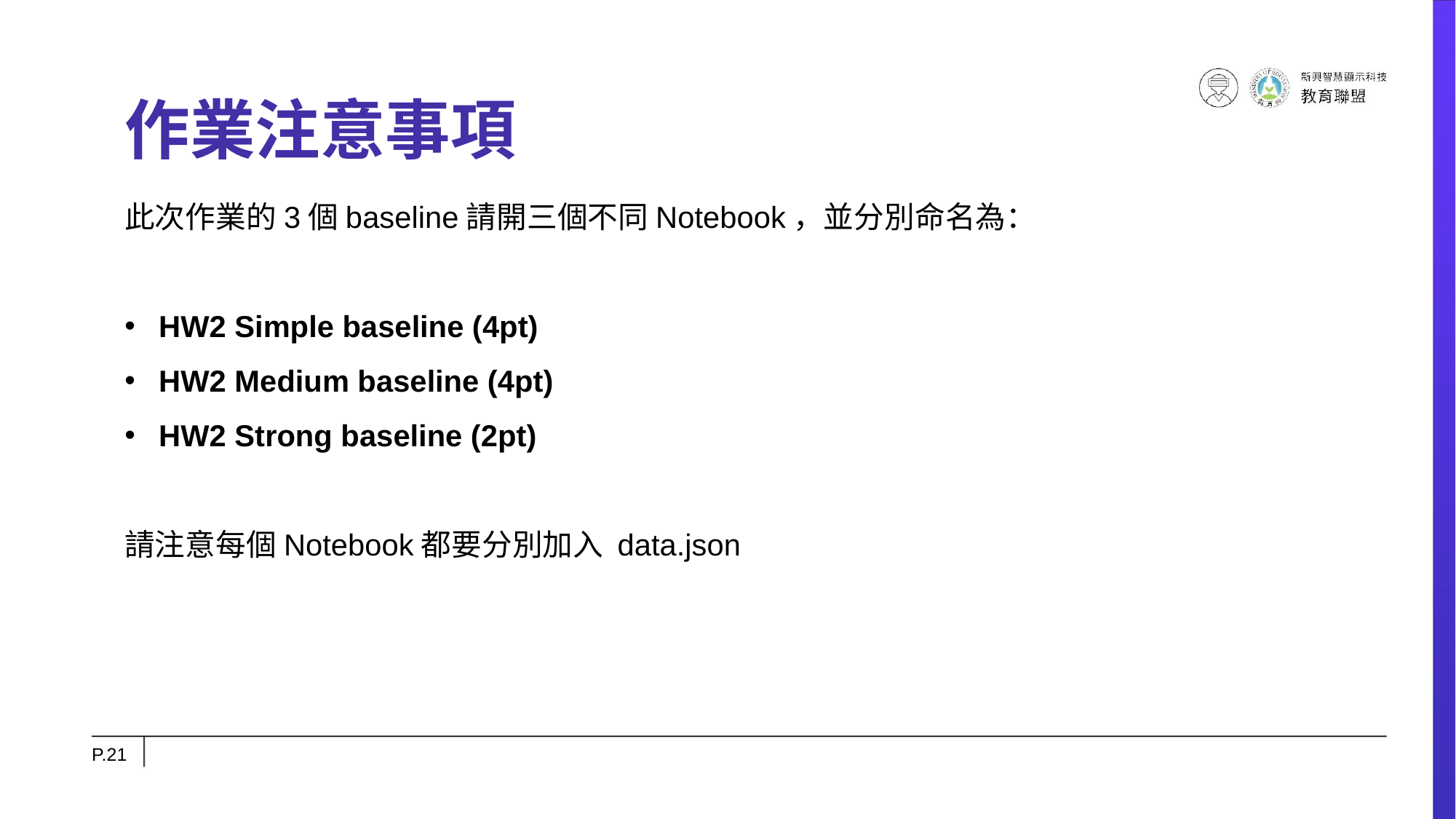

# 作業注意事項
此次作業的3個baseline請開三個不同Notebook，並分別命名為：

HW2 Simple baseline (4pt)
HW2 Medium baseline (4pt)
HW2 Strong baseline (2pt)

請注意每個Notebook都要分別加入 data.json
P.21